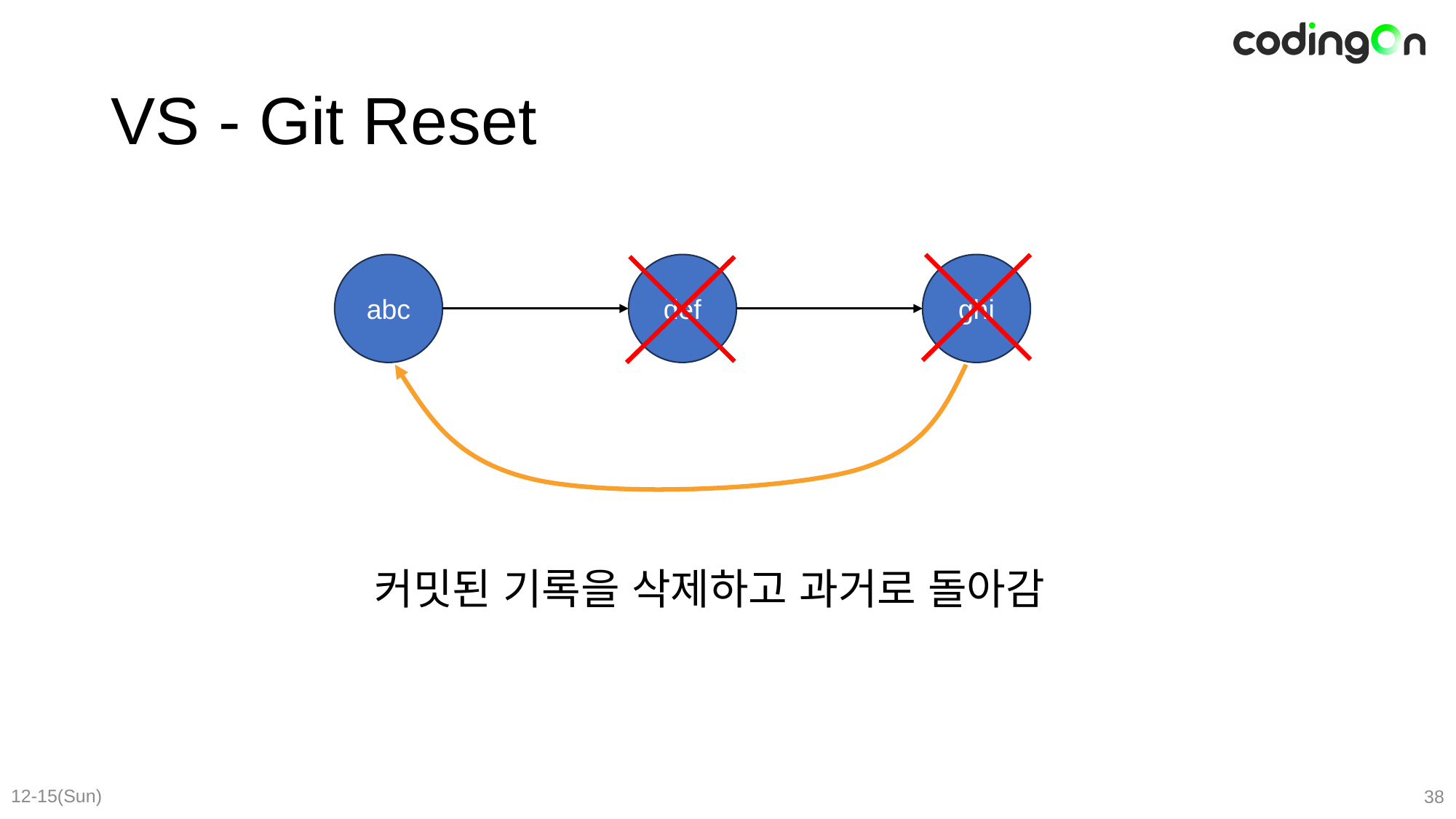

# VS - Git Reset
abc
def
ghi

커밋된 기록을 삭제하고 과거로 돌아감
12-15(Sun)
38